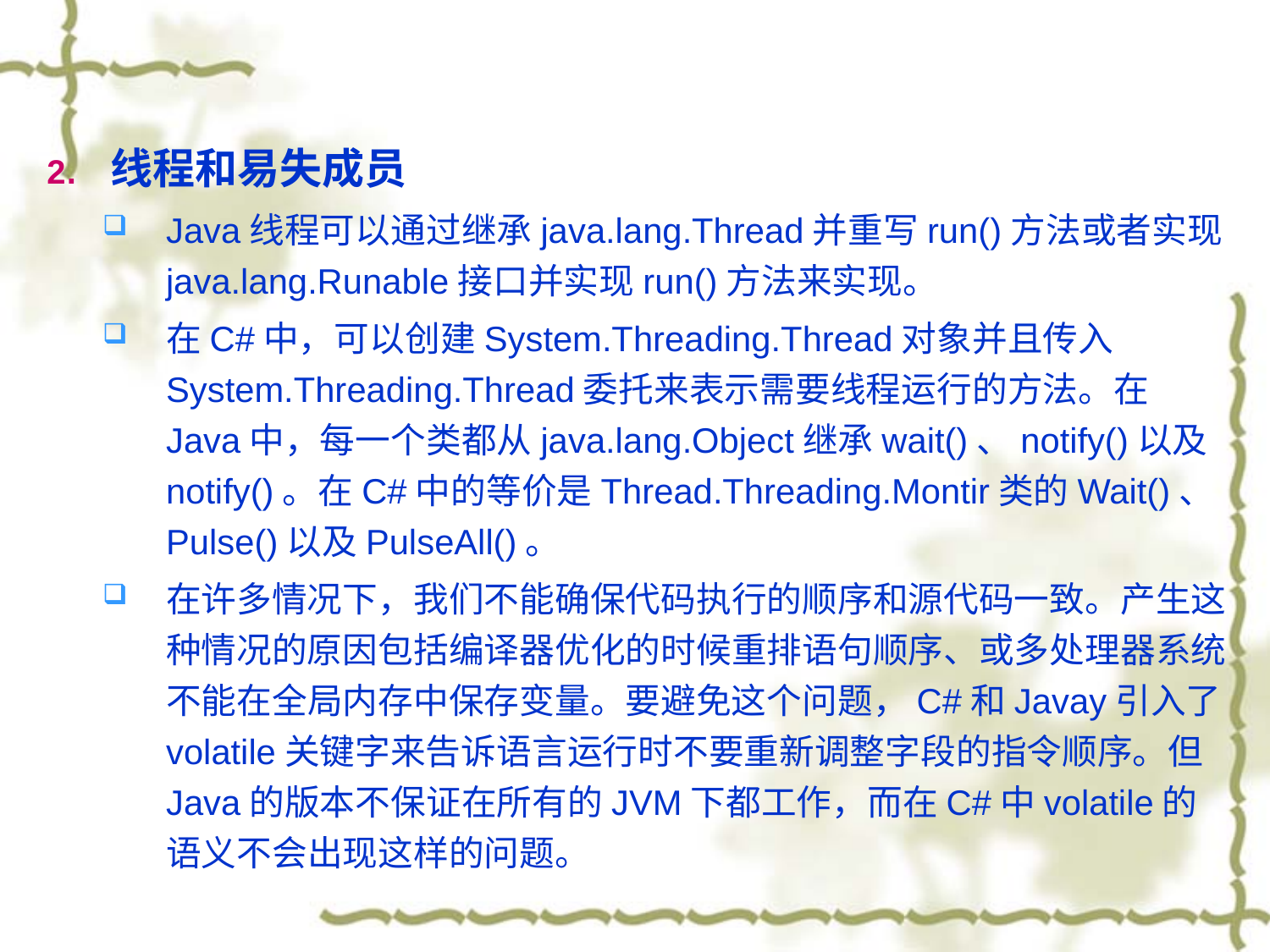

线程和易失成员
Java线程可以通过继承java.lang.Thread并重写run()方法或者实现java.lang.Runable接口并实现run()方法来实现。
在C#中，可以创建System.Threading.Thread对象并且传入System.Threading.Thread委托来表示需要线程运行的方法。在Java中，每一个类都从java.lang.Object继承wait()、notify()以及notify()。在C#中的等价是Thread.Threading.Montir类的Wait()、Pulse()以及PulseAll()。
在许多情况下，我们不能确保代码执行的顺序和源代码一致。产生这种情况的原因包括编译器优化的时候重排语句顺序、或多处理器系统不能在全局内存中保存变量。要避免这个问题，C#和Javay引入了volatile关键字来告诉语言运行时不要重新调整字段的指令顺序。但Java的版本不保证在所有的JVM下都工作，而在C#中volatile的语义不会出现这样的问题。